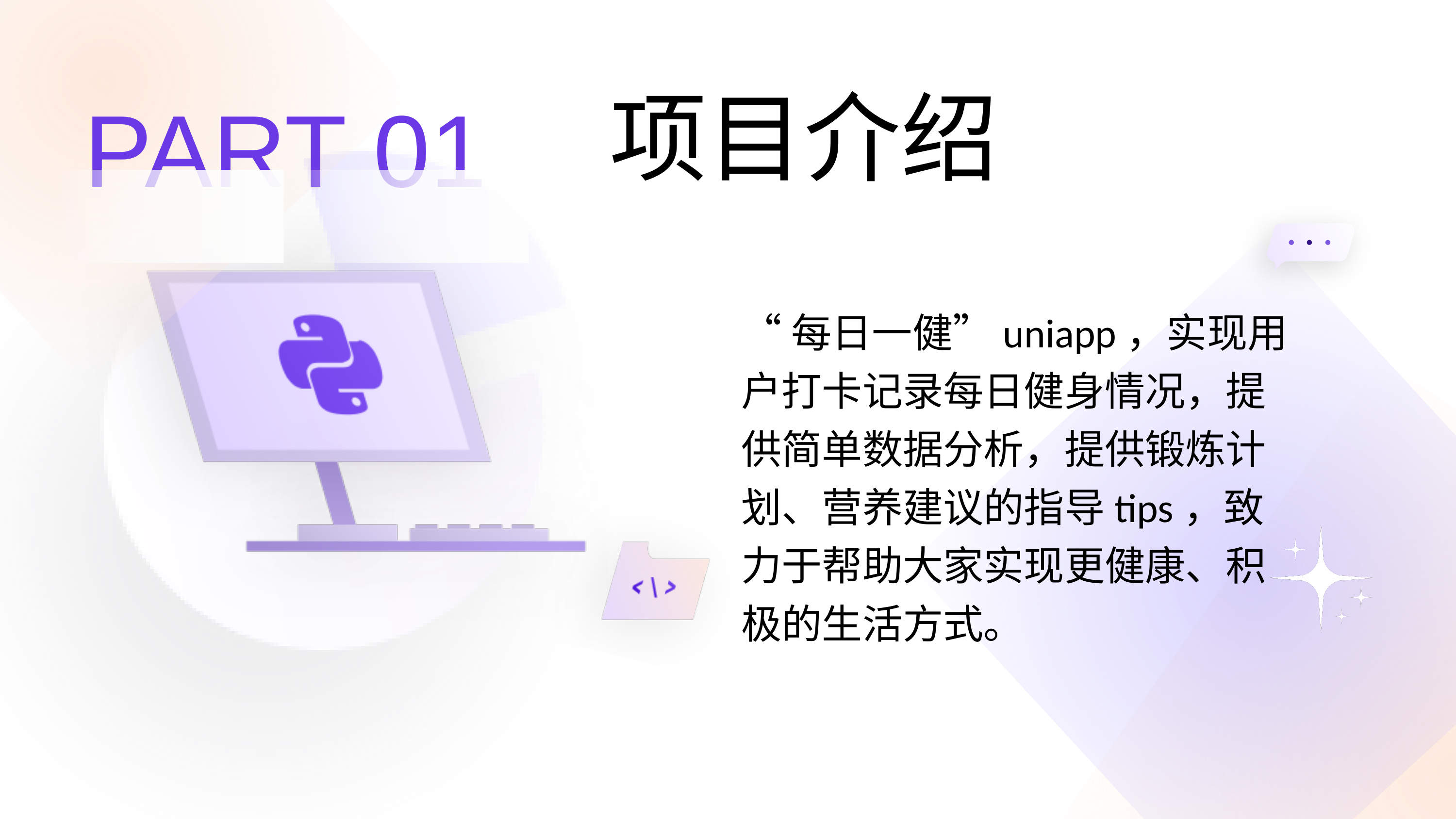

项目介绍
PART 01

“每日一健”uniapp，实现用户打卡记录每日健身情况，提供简单数据分析，提供锻炼计划、营养建议的指导tips，致力于帮助大家实现更健康、积极的生活方式。